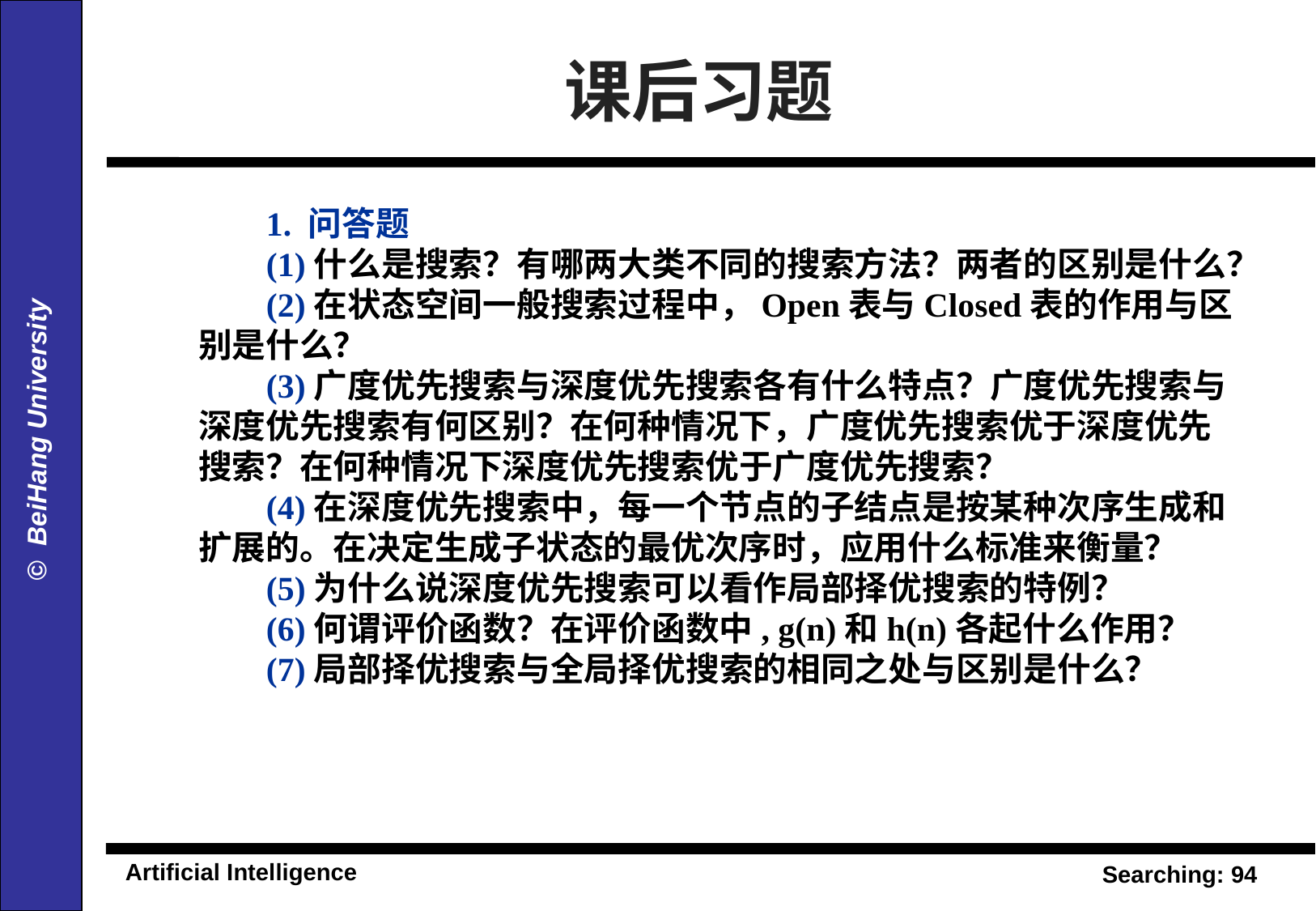

课后习题
        1. 问答题
        (1)什么是搜索？有哪两大类不同的搜索方法？两者的区别是什么？
        (2)在状态空间一般搜索过程中，Open表与Closed表的作用与区别是什么？
        (3)广度优先搜索与深度优先搜索各有什么特点？广度优先搜索与深度优先搜索有何区别？在何种情况下，广度优先搜索优于深度优先搜索？在何种情况下深度优先搜索优于广度优先搜索？
        (4)在深度优先搜索中，每一个节点的子结点是按某种次序生成和扩展的。在决定生成子状态的最优次序时，应用什么标准来衡量？
        (5)为什么说深度优先搜索可以看作局部择优搜索的特例？
        (6)何谓评价函数？在评价函数中, g(n)和h(n)各起什么作用？
        (7)局部择优搜索与全局择优搜索的相同之处与区别是什么？